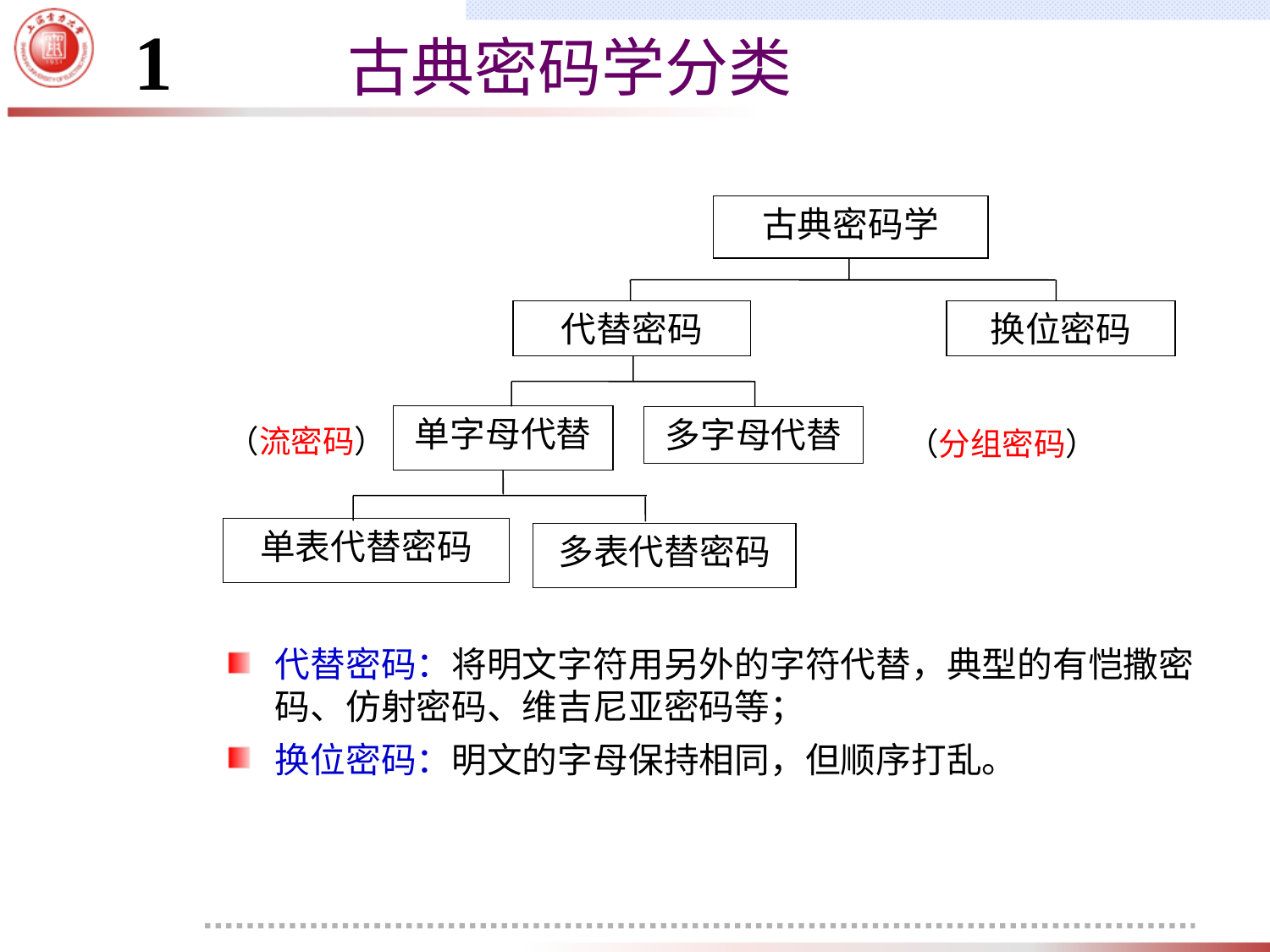

1
古典密码学分类
古典密码学

代替密码

换位密码

单字母代替
多字母代替
（流密码）
（分组密码）

单表代替密码
多表代替密码
代替密码：将明文字符用另外的字符代替，典型的有恺撒密码、仿射密码、维吉尼亚密码等；
换位密码：明文的字母保持相同，但顺序打乱。